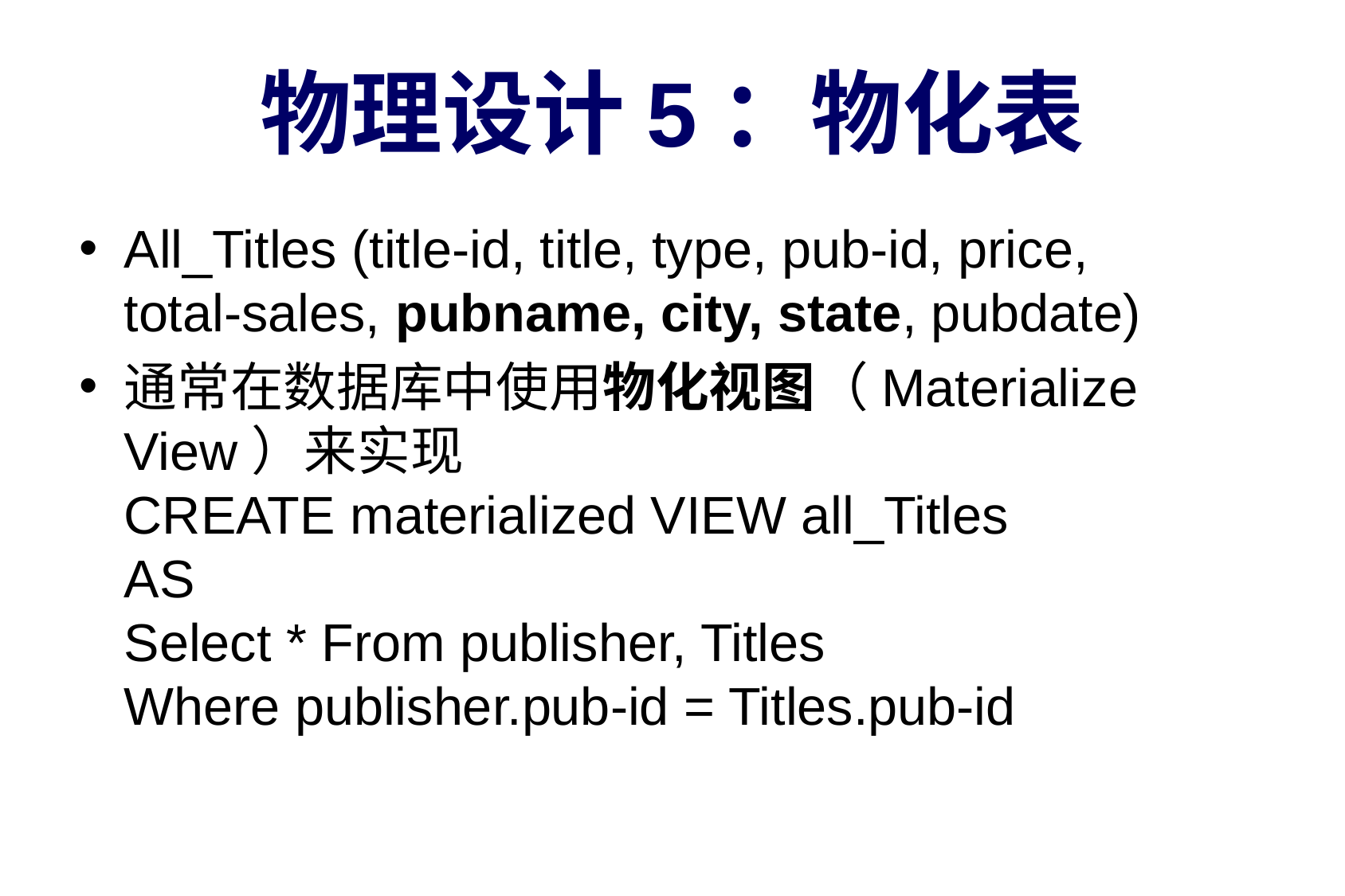

# 物理设计5：物化表
All_Titles (title-id, title, type, pub-id, price,
total-sales, pubname, city, state, pubdate)
通常在数据库中使用物化视图（Materialize View）来实现
CREATE materialized VIEW all_Titles
AS
Select * From publisher, Titles
Where publisher.pub-id = Titles.pub-id